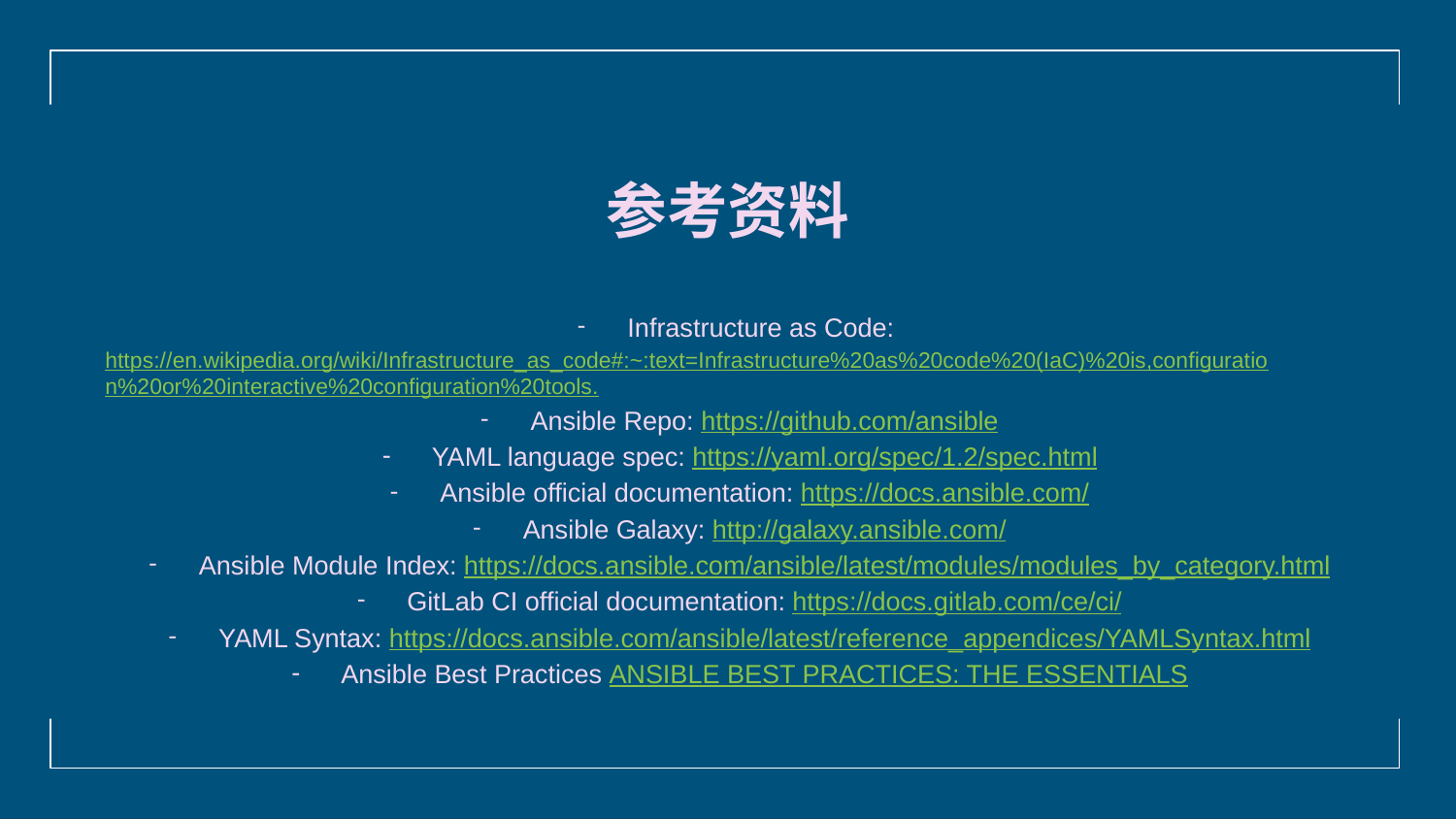

# 参考资料
Infrastructure as Code: https://en.wikipedia.org/wiki/Infrastructure_as_code#:~:text=Infrastructure%20as%20code%20(IaC)%20is,configuration%20or%20interactive%20configuration%20tools.
Ansible Repo: https://github.com/ansible
YAML language spec: https://yaml.org/spec/1.2/spec.html
Ansible official documentation: https://docs.ansible.com/
Ansible Galaxy: http://galaxy.ansible.com/
Ansible Module Index: https://docs.ansible.com/ansible/latest/modules/modules_by_category.html
GitLab CI official documentation: https://docs.gitlab.com/ce/ci/
YAML Syntax: https://docs.ansible.com/ansible/latest/reference_appendices/YAMLSyntax.html
Ansible Best Practices ANSIBLE BEST PRACTICES: THE ESSENTIALS